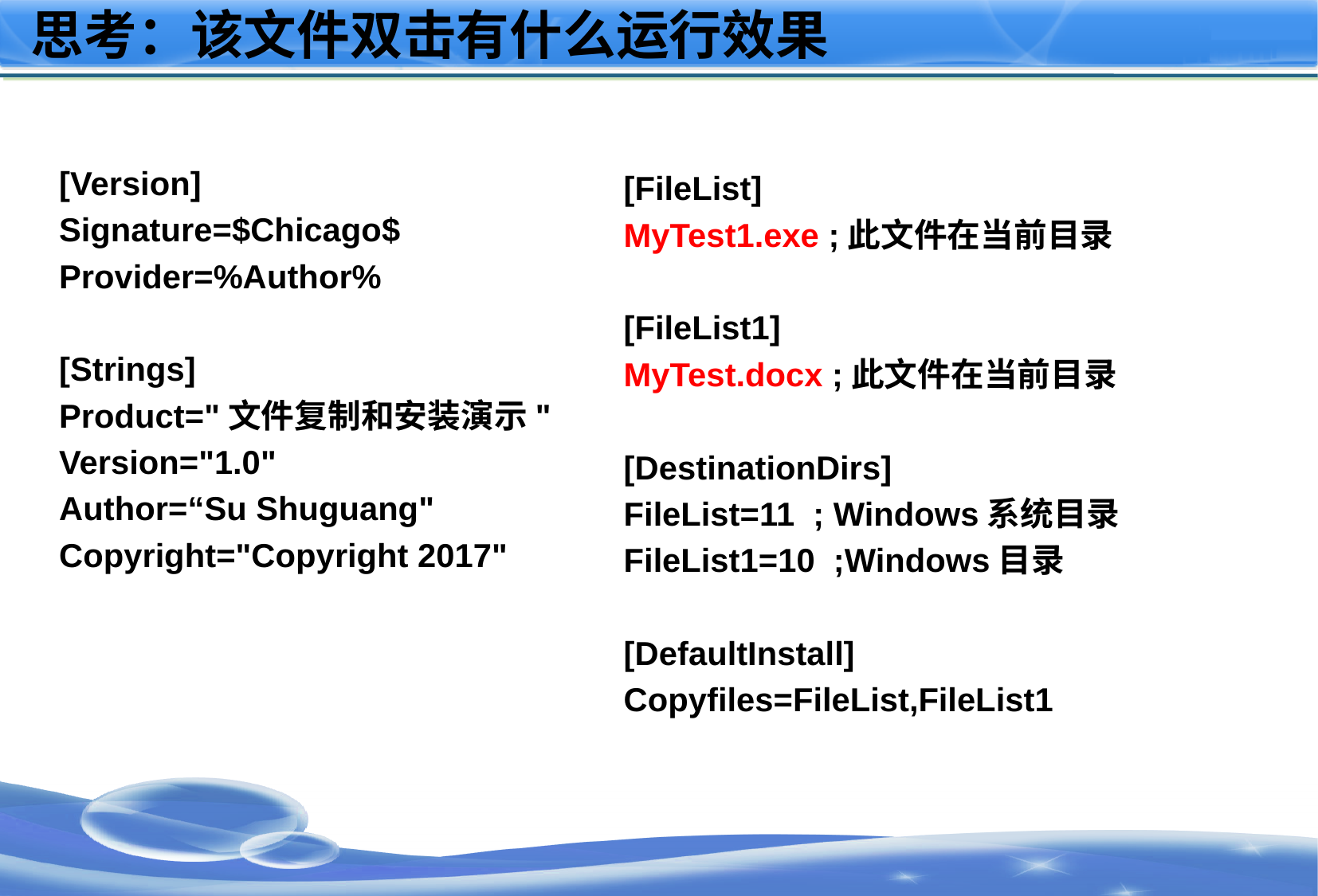

# 思考：该文件双击有什么运行效果
[Version]
Signature=$Chicago$
Provider=%Author%

[Strings]
Product="文件复制和安装演示"
Version="1.0"
Author=“Su Shuguang"
Copyright="Copyright 2017"
[FileList]
MyTest1.exe ;此文件在当前目录

[FileList1]
MyTest.docx ;此文件在当前目录

[DestinationDirs]
FileList=11  ; Windows系统目录
FileList1=10  ;Windows目录

[DefaultInstall]
Copyfiles=FileList,FileList1